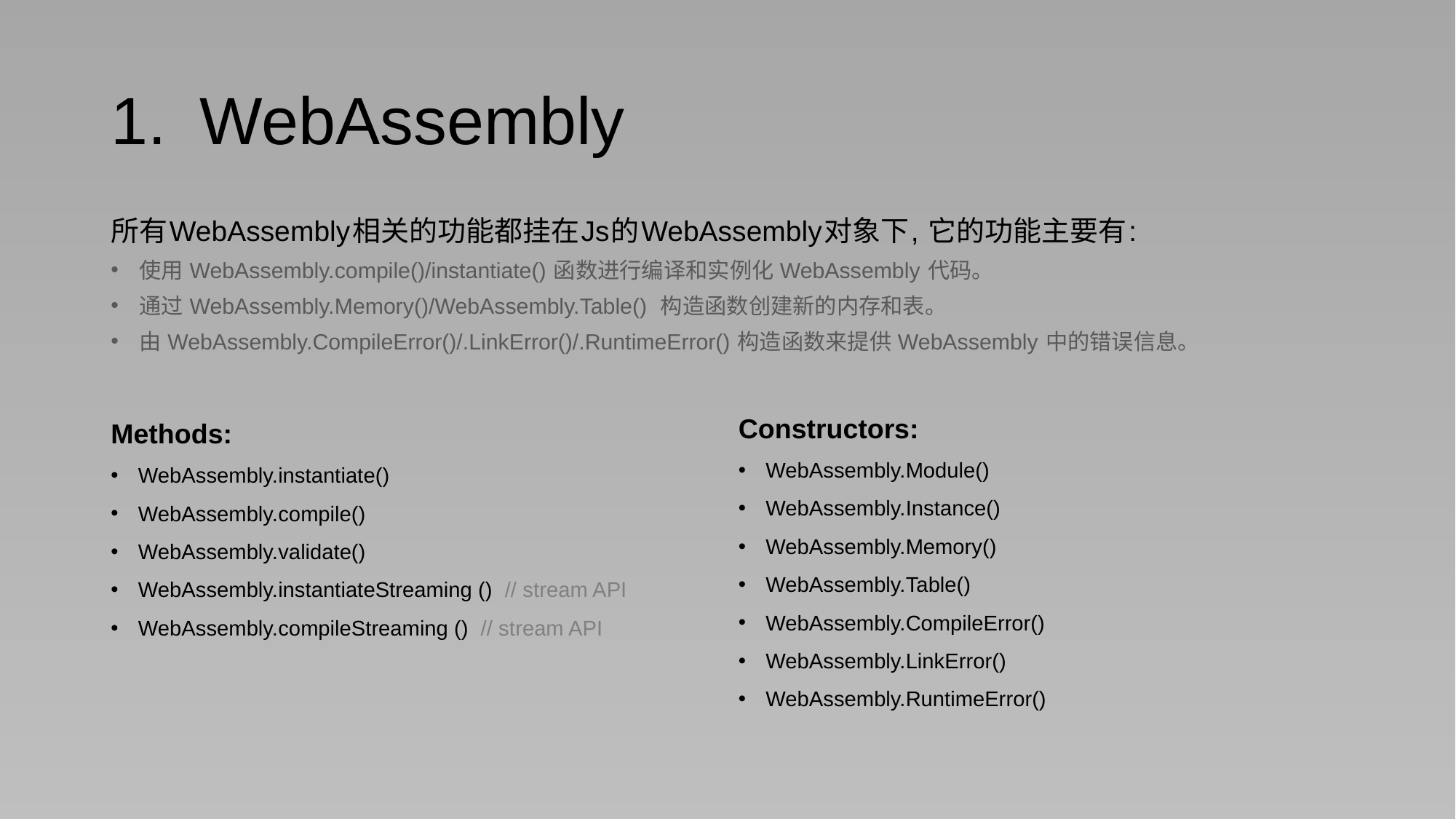

# WebAssembly
所有WebAssembly相关的功能都挂在Js的WebAssembly对象下, 它的功能主要有:
使用 WebAssembly.compile()/instantiate() 函数进行编译和实例化 WebAssembly 代码。
通过 WebAssembly.Memory()/WebAssembly.Table()  构造函数创建新的内存和表。
由 WebAssembly.CompileError()/.LinkError()/.RuntimeError() 构造函数来提供 WebAssembly 中的错误信息。

Constructors:
WebAssembly.Module()
WebAssembly.Instance()
WebAssembly.Memory()
WebAssembly.Table()
WebAssembly.CompileError()
WebAssembly.LinkError()
WebAssembly.RuntimeError()
Methods:
WebAssembly.instantiate()
WebAssembly.compile()
WebAssembly.validate()
WebAssembly.instantiateStreaming ()  // stream API
WebAssembly.compileStreaming ()  // stream API